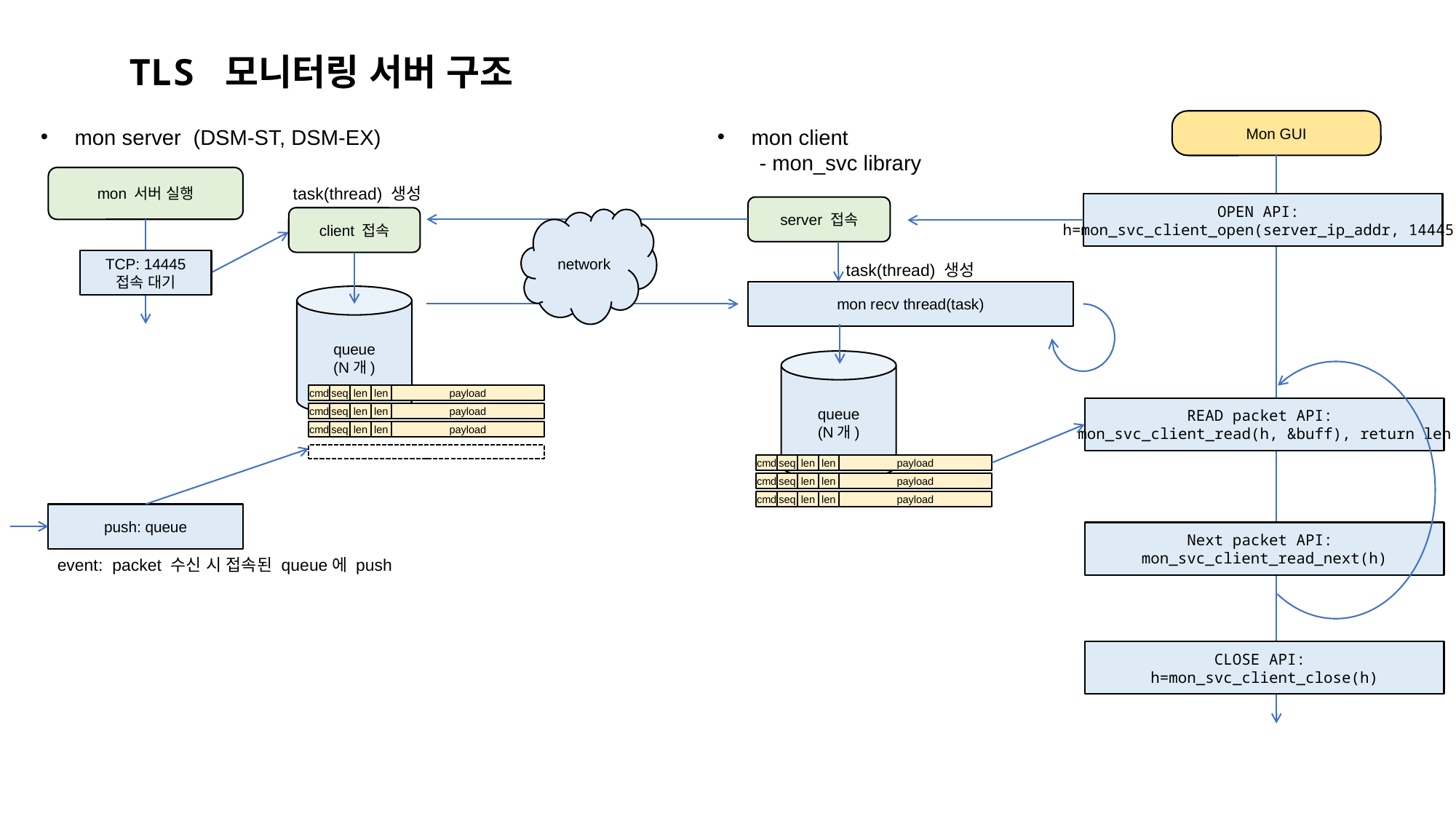

TLS 모니터링 서버 구조
Mon GUI
mon server  (DSM-ST, DSM-EX)
mon client
       - mon_svc library
mon 서버 실행
task(thread) 생성
OPEN API:
h=mon_svc_client_open(server_ip_addr, 14445)
server 접속
client 접속
network
TCP: 14445
접속 대기
task(thread) 생성
mon recv thread(task)
queue
(N개)

queue
(N개)

cmd
seq
len

len
payload
READ packet API:
mon_svc_client_read(h, &buff), return len
cmd
seq
len

len
payload
cmd
seq
len

len
payload

cmd
seq
len

len
payload
cmd
seq
len

len
payload
cmd
seq
len

len
payload
push: queue
Next packet API:
mon_svc_client_read_next(h)
event:  packet 수신 시 접속된 queue에 push
CLOSE API:
h=mon_svc_client_close(h)